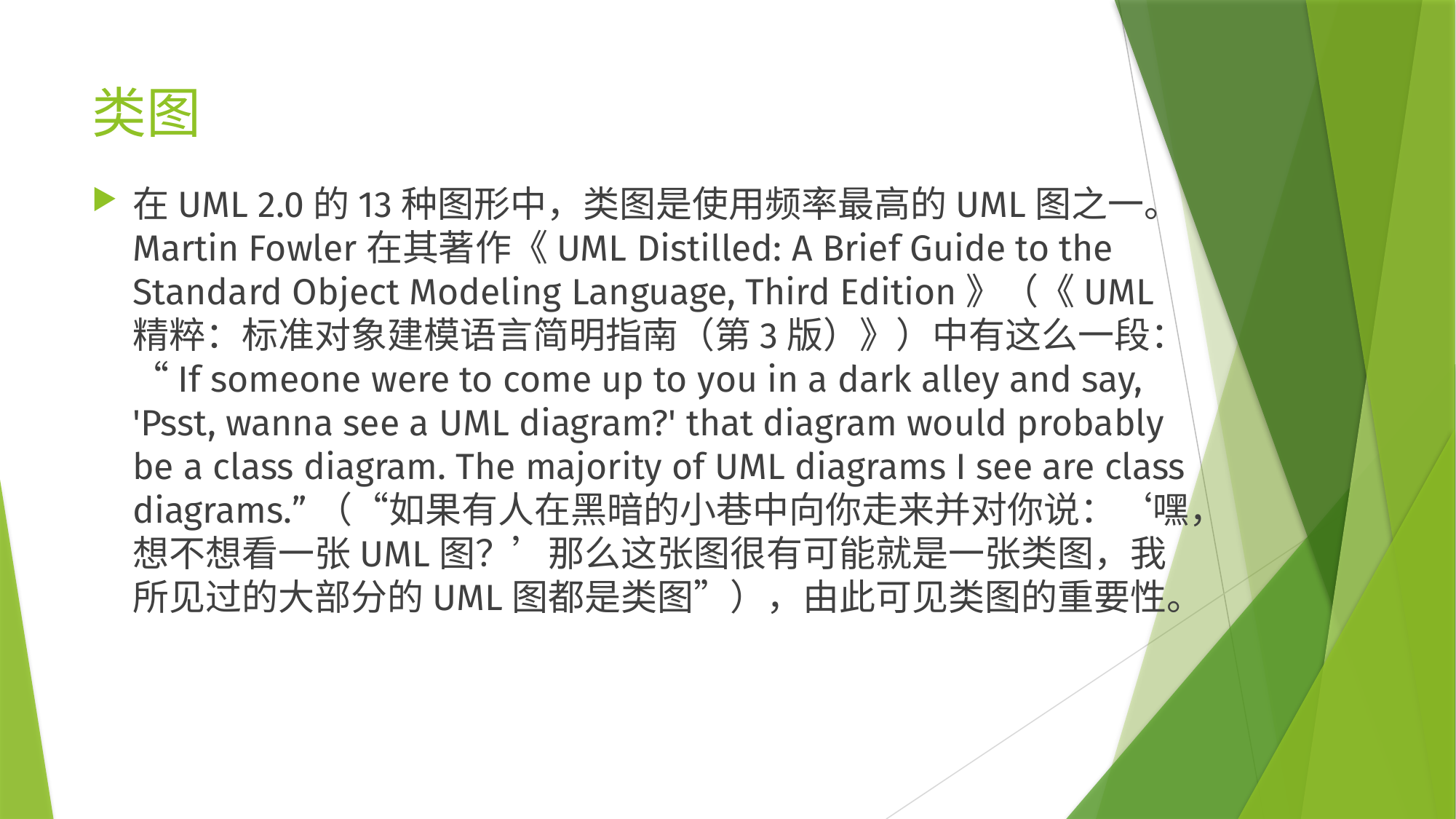

# 类图
在UML 2.0的13种图形中，类图是使用频率最高的UML图之一。Martin Fowler在其著作《UML Distilled: A Brief Guide to the Standard Object Modeling Language, Third Edition》（《UML精粹：标准对象建模语言简明指南（第3版）》）中有这么一段：“If someone were to come up to you in a dark alley and say, 'Psst, wanna see a UML diagram?' that diagram would probably be a class diagram. The majority of UML diagrams I see are class diagrams.”（“如果有人在黑暗的小巷中向你走来并对你说：‘嘿，想不想看一张UML图？’那么这张图很有可能就是一张类图，我所见过的大部分的UML图都是类图”），由此可见类图的重要性。